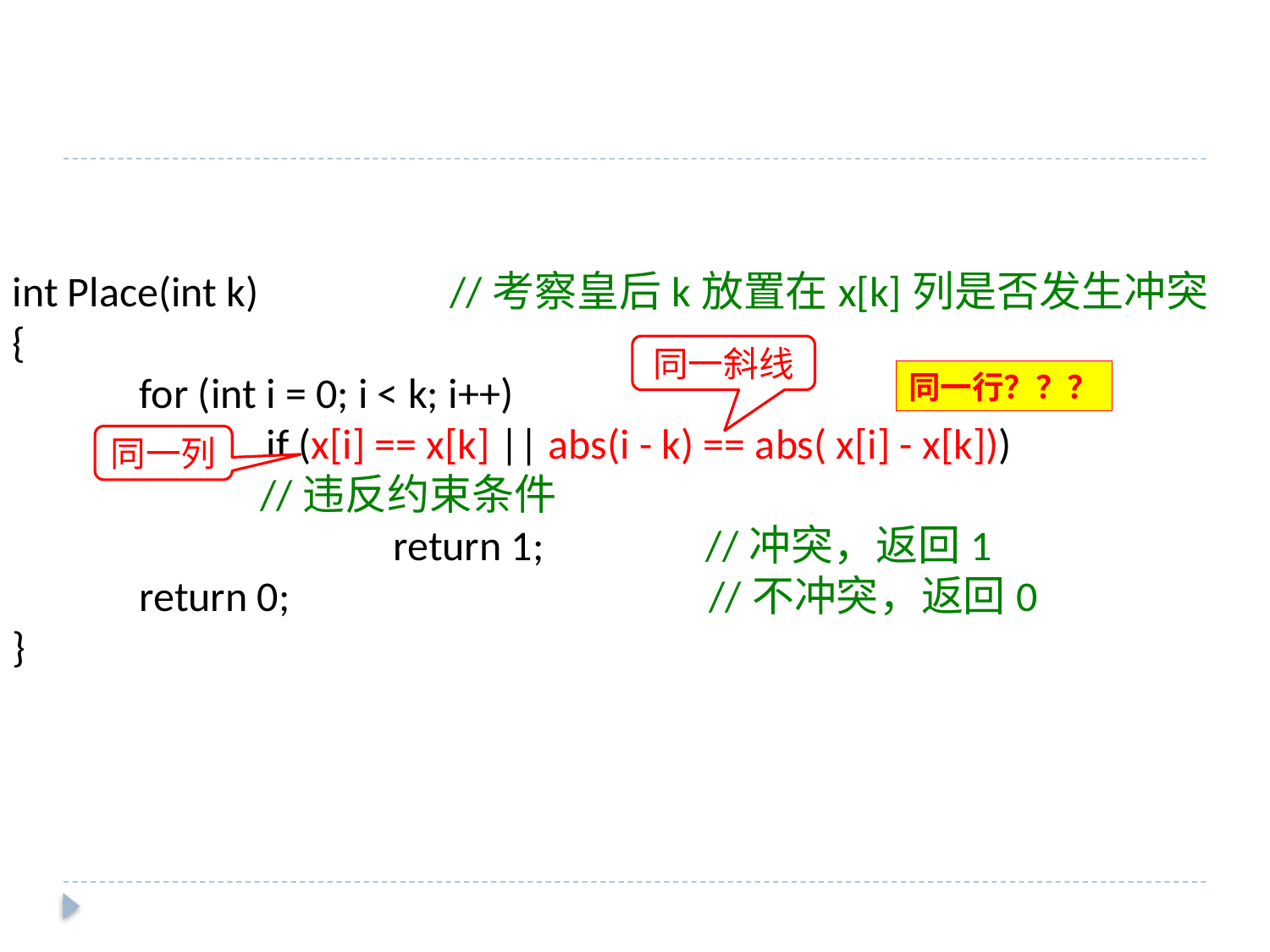

int Place(int k)                    //考察皇后k放置在x[k]列是否发生冲突
{
	for (int i = 0; i < k; i++)
		if (x[i] == x[k] || abs(i - k) == abs( x[i] - x[k]))
                          //违反约束条件
			return 1;                 //冲突，返回1
	return 0;                                            //不冲突，返回0
}
同一斜线
同一行？？？
同一列